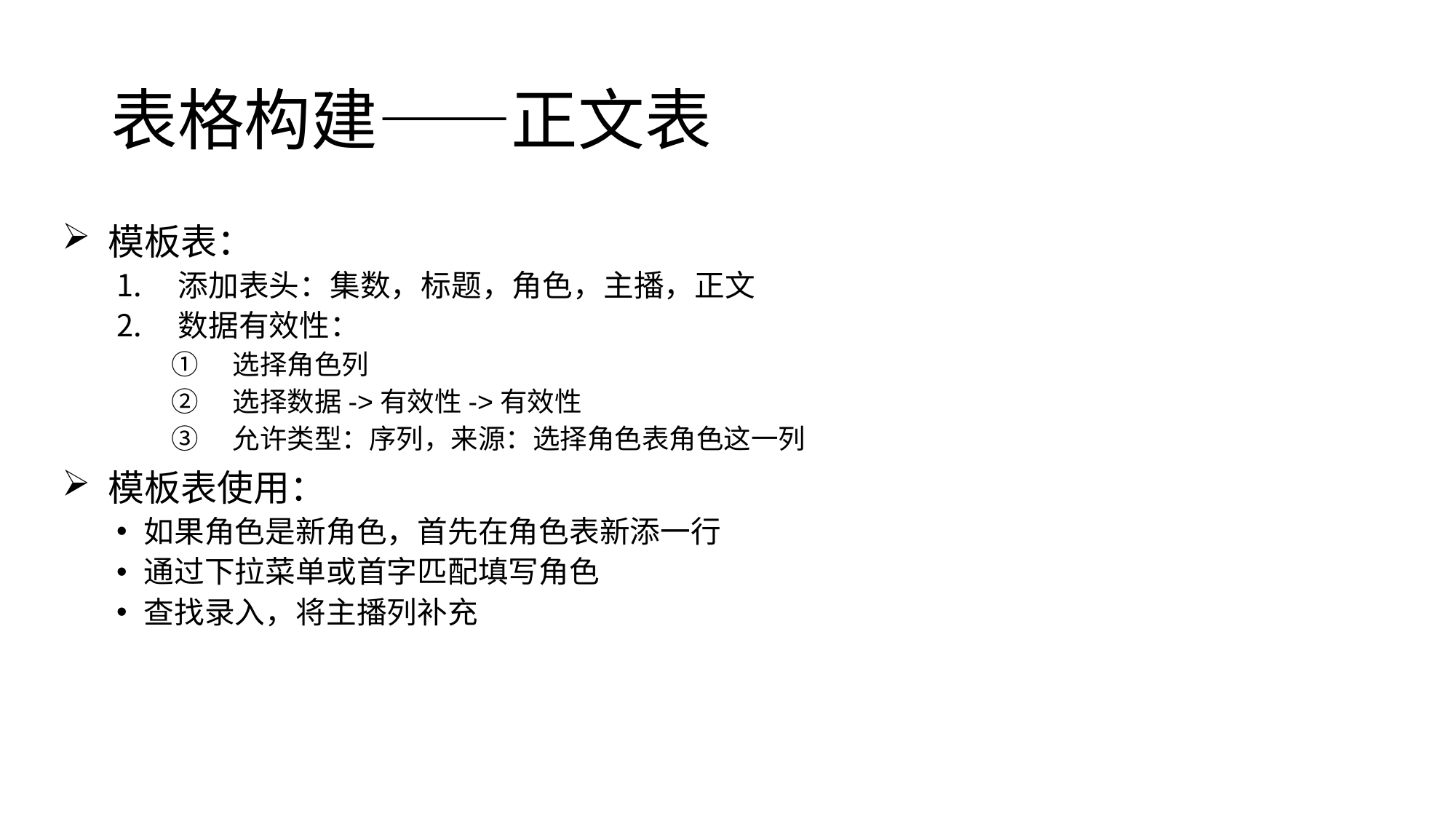

# 表格构建——正文表
 模板表：
添加表头：集数，标题，角色，主播，正文
数据有效性：
选择角色列
选择数据->有效性->有效性
允许类型：序列，来源：选择角色表角色这一列
 模板表使用：
如果角色是新角色，首先在角色表新添一行
通过下拉菜单或首字匹配填写角色
查找录入，将主播列补充